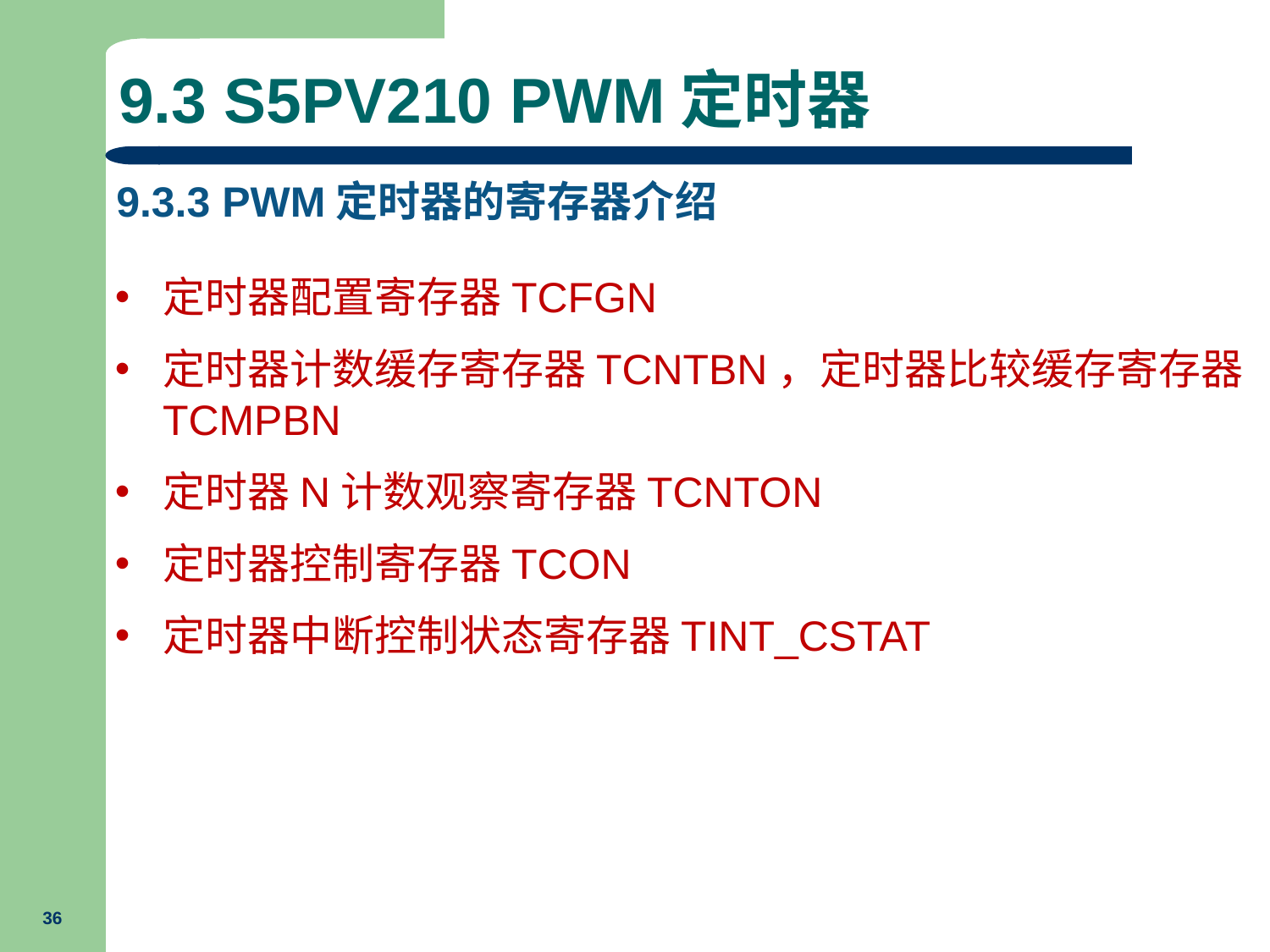

# 9.3 S5PV210 PWM定时器
9.3.3 PWM定时器的寄存器介绍
定时器配置寄存器TCFGn
定时器计数缓存寄存器TCNTBn，定时器比较缓存寄存器TCMPBn
定时器n计数观察寄存器TCNTOn
定时器控制寄存器TCON
定时器中断控制状态寄存器TINT_CSTAT
36